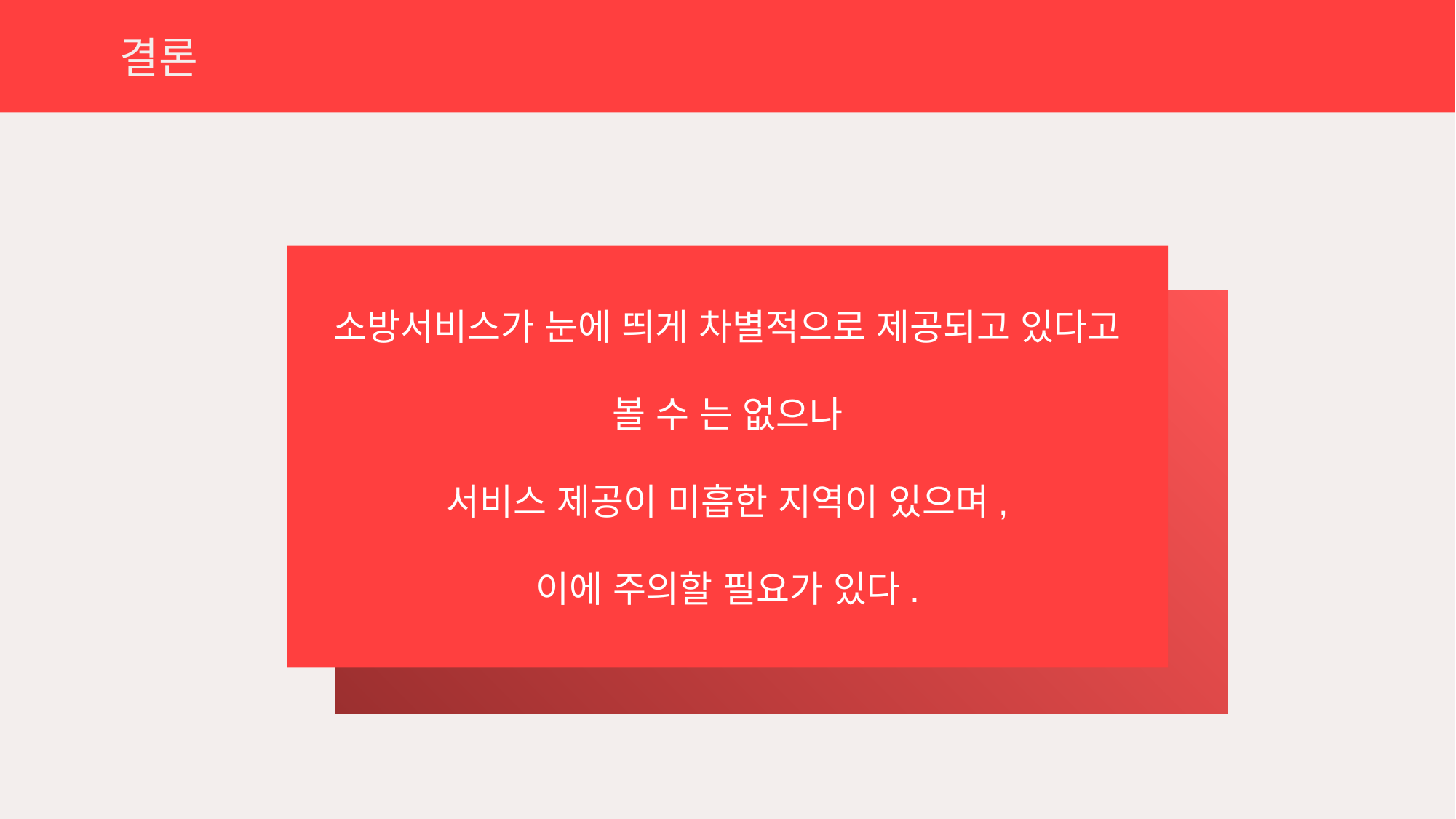

결론

소방서비스가 눈에 띄게 차별적으로 제공되고 있다고

볼 수 는 없으나

서비스 제공이 미흡한 지역이 있으며,

이에 주의할 필요가 있다.